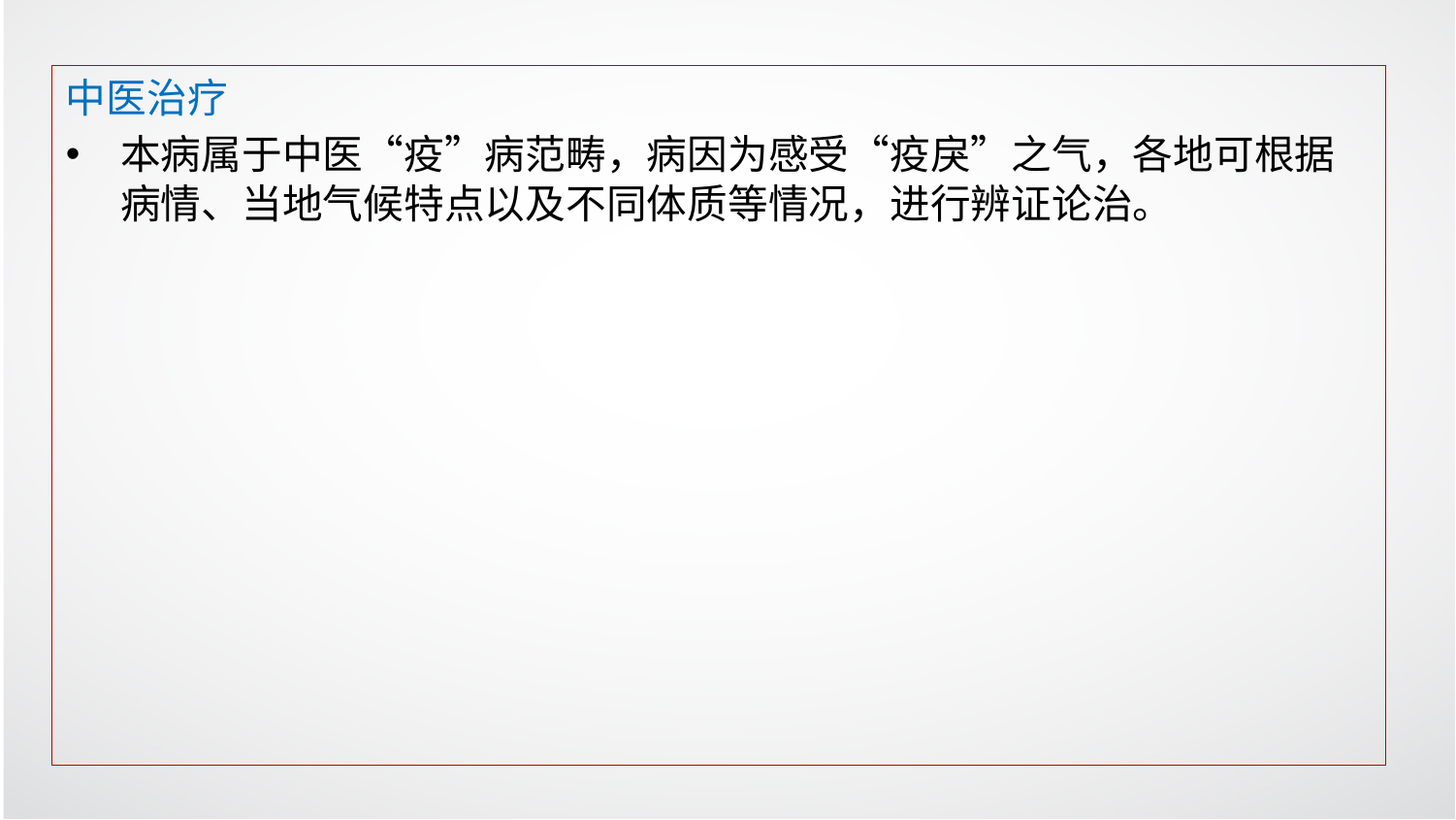

中医治疗
本病属于中医“疫”病范畴，病因为感受“疫戾”之气，各地可根据病情、当地气候特点以及不同体质等情况，进行辨证论治。